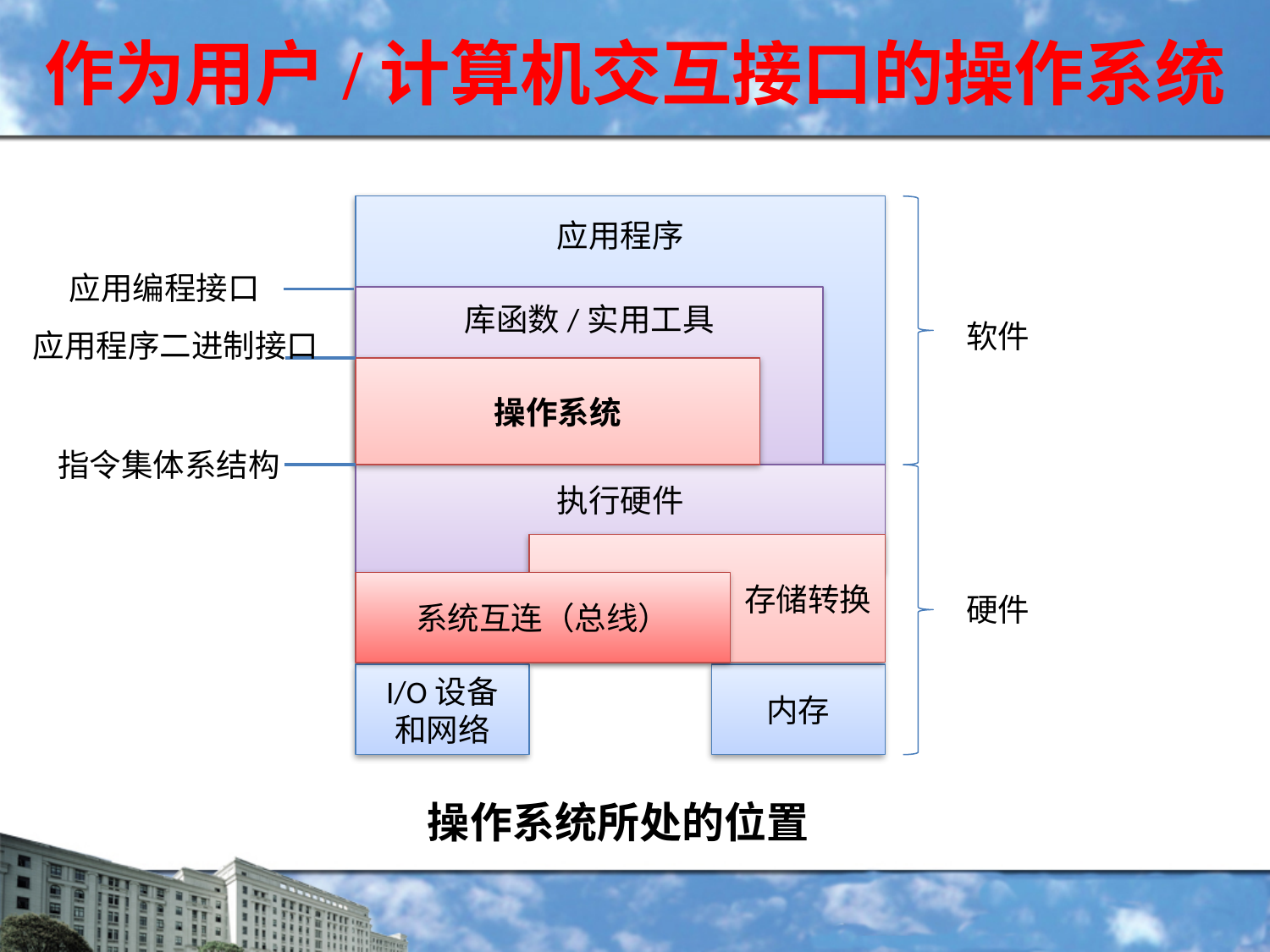

# 作为用户/计算机交互接口的操作系统
应用程序

应用编程接口
库函数/实用工具

软件
应用程序二进制接口
操作系统
指令集体系结构
执行硬件

                           存储转换
系统互连（总线）
硬件
I/O设备
和网络
内存
操作系统所处的位置